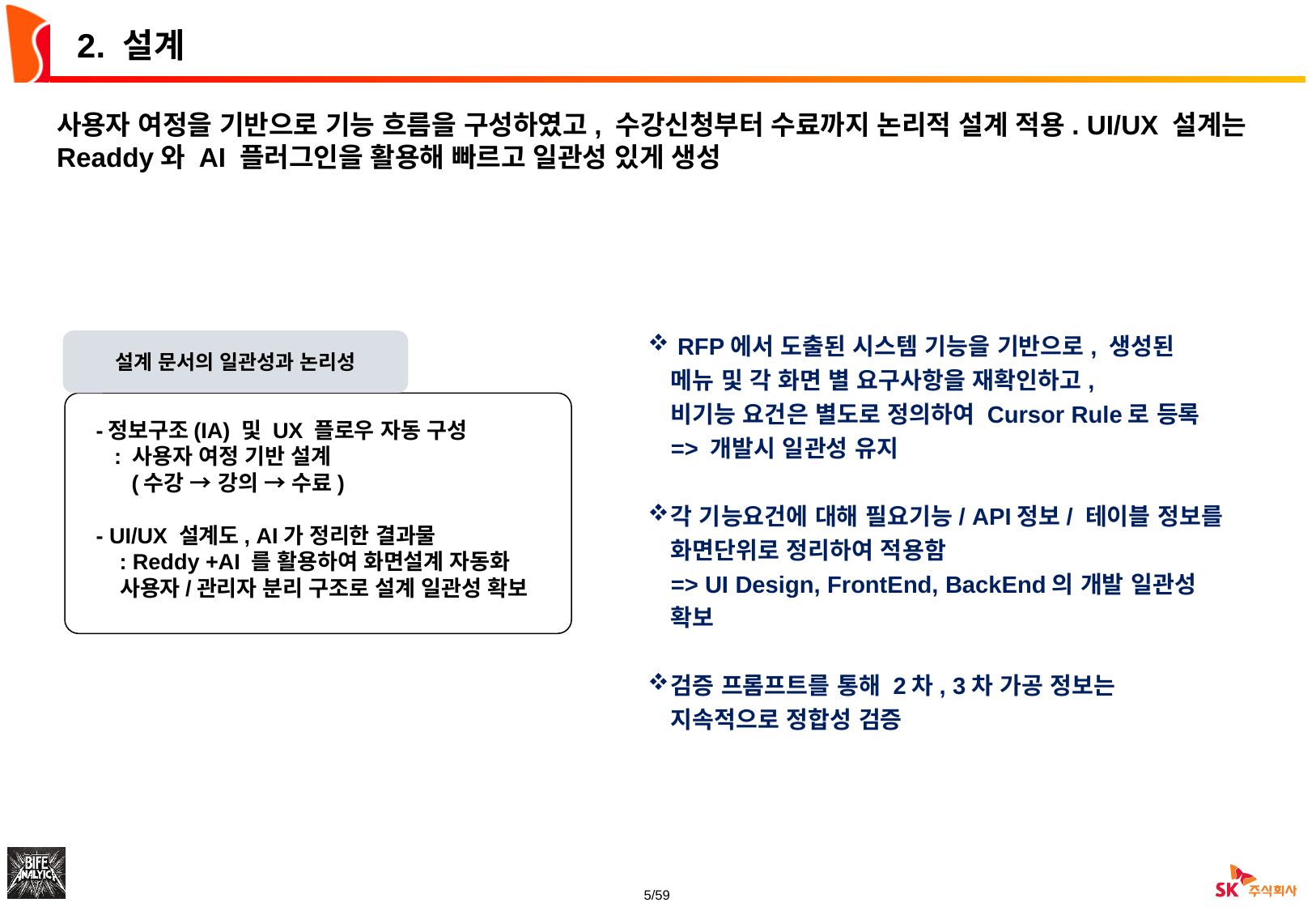

2. 설계
사용자 여정을 기반으로 기능 흐름을 구성하였고, 수강신청부터 수료까지 논리적 설계 적용. UI/UX 설계는 Readdy와 AI 플러그인을 활용해 빠르고 일관성 있게 생성
 RFP에서 도출된 시스템 기능을 기반으로, 생성된  메뉴 및 각 화면 별 요구사항을 재확인하고,
비기능 요건은 별도로 정의하여 Cursor Rule로 등록
=> 개발시 일관성 유지

각 기능요건에 대해 필요기능/ API정보/ 테이블 정보를 화면단위로 정리하여 적용함
=> UI Design, FrontEnd, BackEnd의 개발 일관성 확보

검증 프롬프트를 통해 2차, 3차 가공 정보는 지속적으로 정합성 검증
설계 문서의 일관성과 논리성

-정보구조(IA) 및 UX 플로우 자동 구성
   : 사용자 여정 기반 설계
     (수강 → 강의 → 수료)

- UI/UX 설계도, AI가 정리한 결과물
   : Reddy +AI 를 활용하여 화면설계 자동화
    사용자/관리자 분리 구조로 설계 일관성 확보